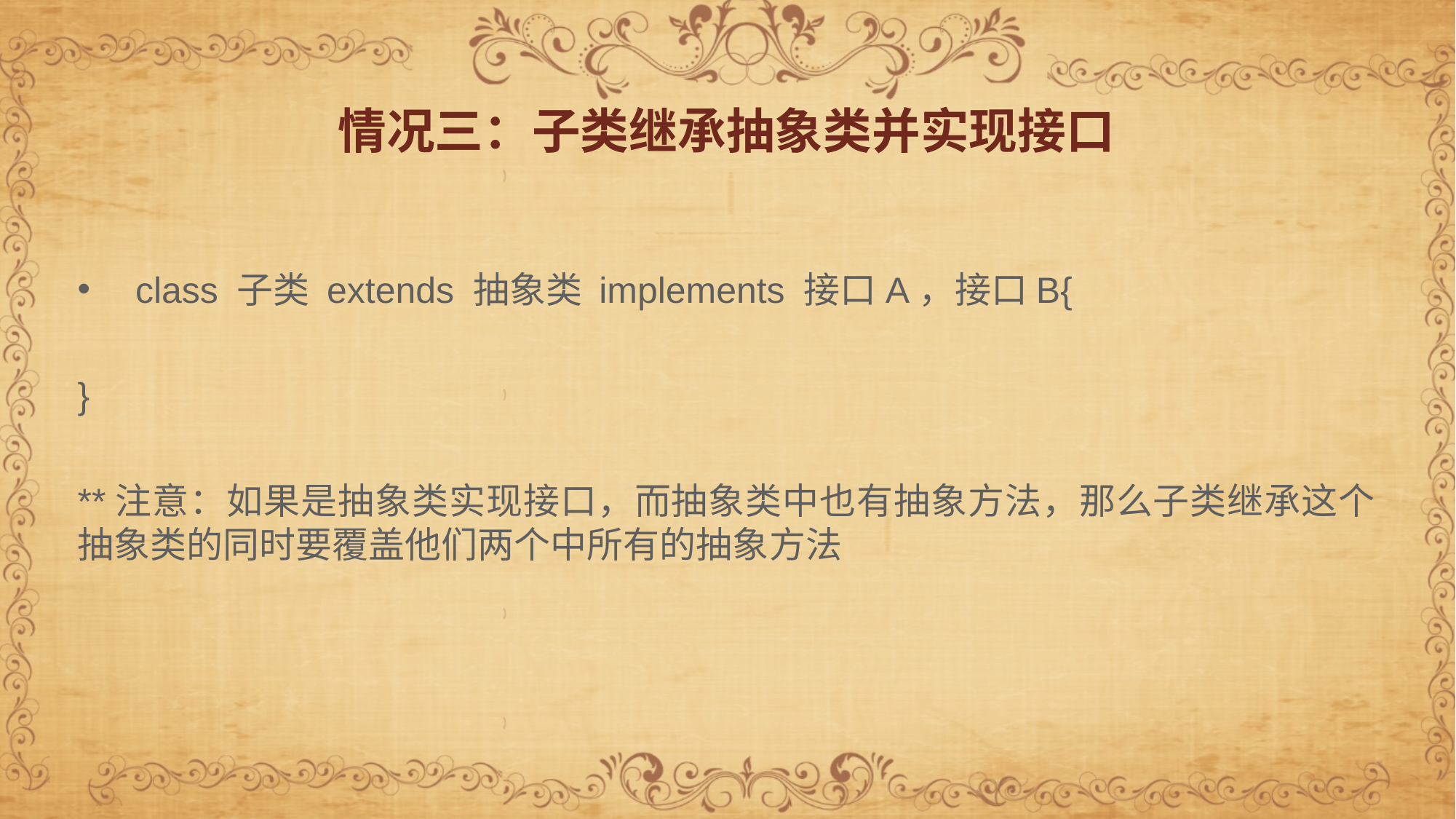

情况三：子类继承抽象类并实现接口

   class 子类 extends 抽象类 implements 接口A，接口B{

}

**注意：如果是抽象类实现接口，而抽象类中也有抽象方法，那么子类继承这个抽象类的同时要覆盖他们两个中所有的抽象方法